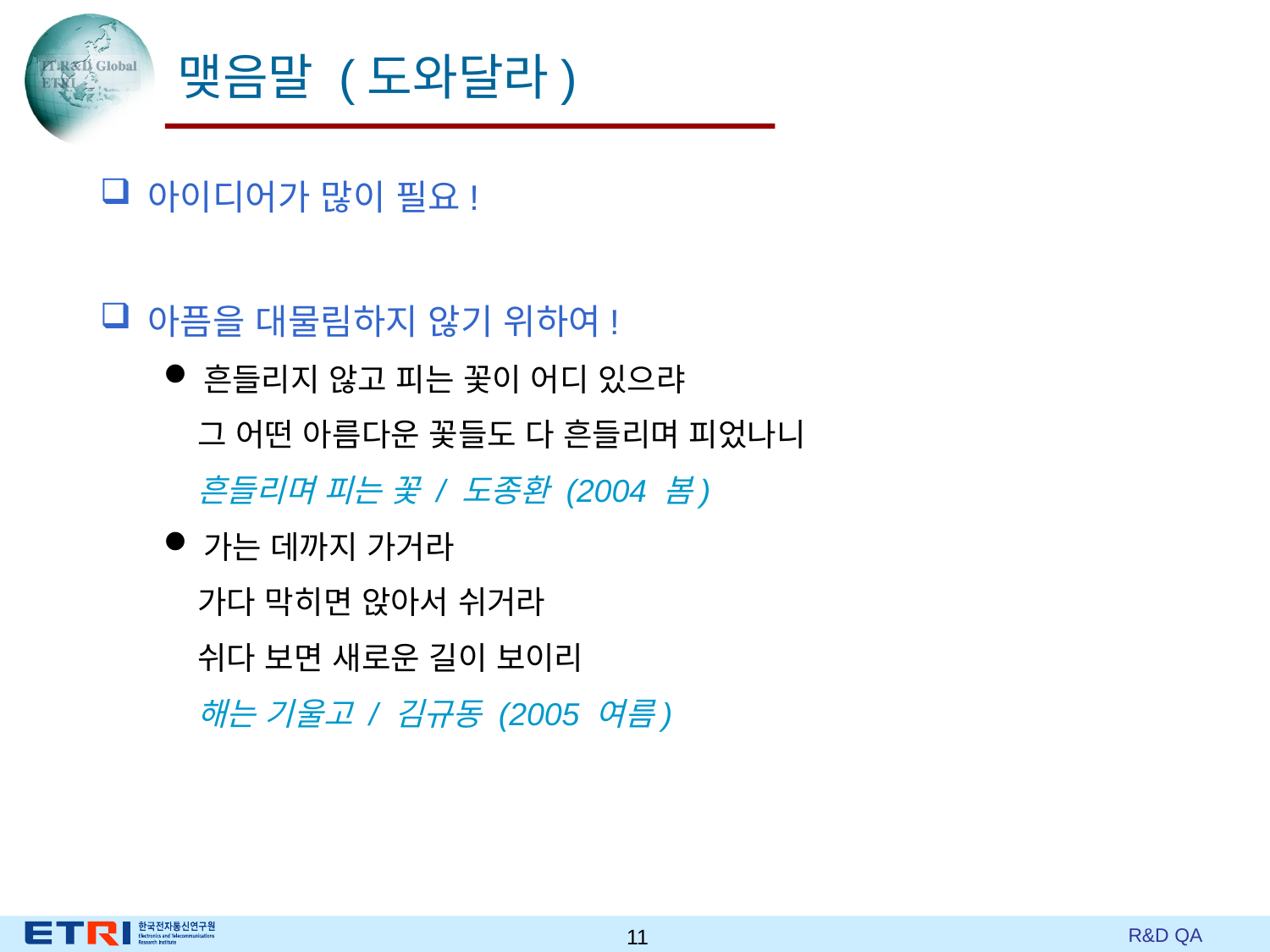

# 맺음말 (도와달라)
아이디어가 많이 필요!

아픔을 대물림하지 않기 위하여!
흔들리지 않고 피는 꽃이 어디 있으랴
   그 어떤 아름다운 꽃들도 다 흔들리며 피었나니
   흔들리며 피는 꽃 / 도종환 (2004 봄)
가는 데까지 가거라
   가다 막히면 앉아서 쉬거라
   쉬다 보면 새로운 길이 보이리
   해는 기울고 / 김규동 (2005 여름)